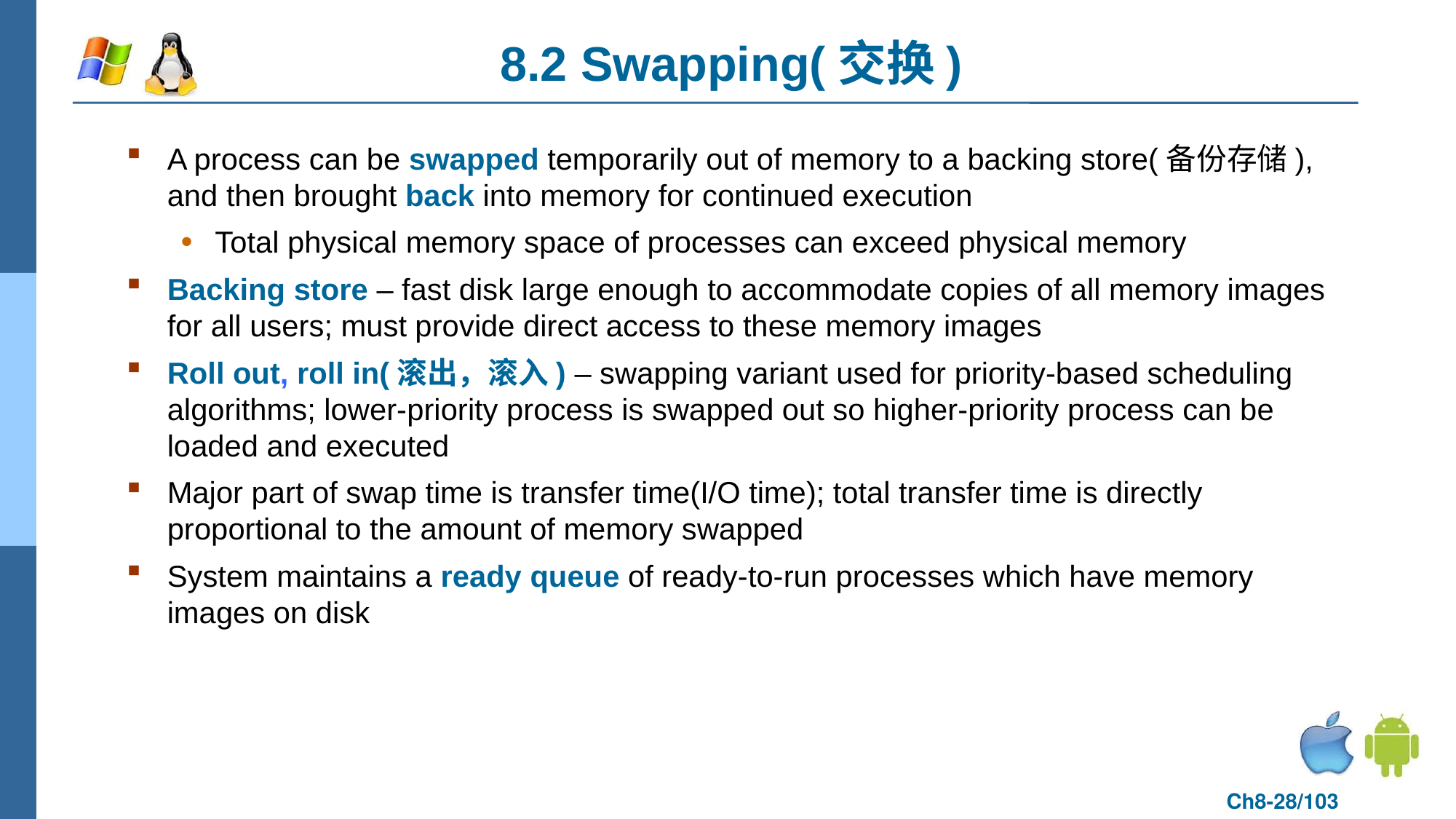

# 8.2 Swapping(交换)
A process can be swapped temporarily out of memory to a backing store(备份存储), and then brought back into memory for continued execution
Total physical memory space of processes can exceed physical memory
Backing store – fast disk large enough to accommodate copies of all memory images for all users; must provide direct access to these memory images
Roll out, roll in(滚出，滚入) – swapping variant used for priority-based scheduling algorithms; lower-priority process is swapped out so higher-priority process can be loaded and executed
Major part of swap time is transfer time(I/O time); total transfer time is directly proportional to the amount of memory swapped
System maintains a ready queue of ready-to-run processes which have memory images on disk